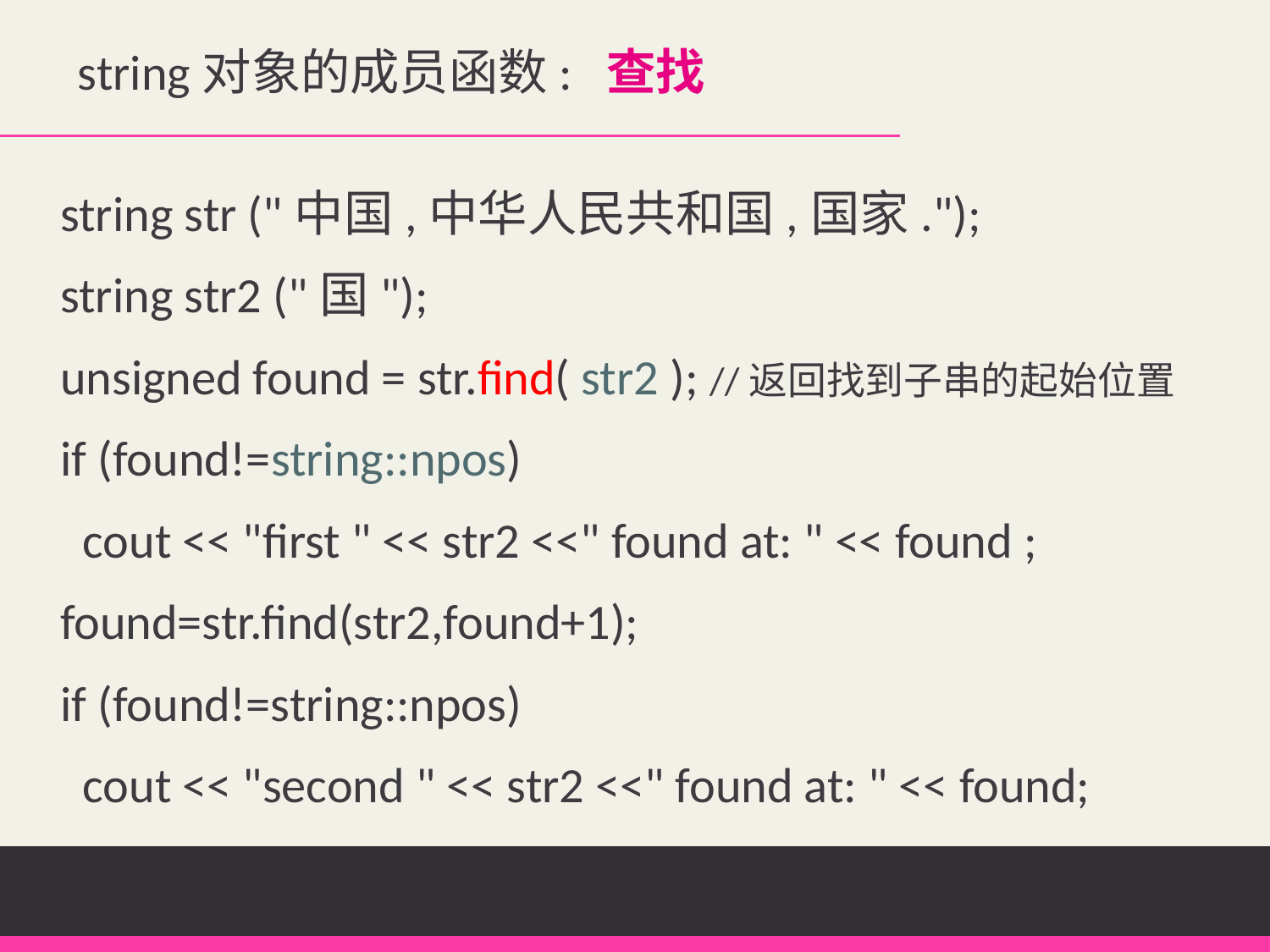

string对象的成员函数:  查找
  string str ("中国,中华人民共和国,国家.");
  string str2 ("国");
  unsigned found = str.find( str2 ); //返回找到子串的起始位置
  if (found!=string::npos)
    cout << "first " << str2 <<" found at: " << found ;
  found=str.find(str2,found+1);
  if (found!=string::npos)
    cout << "second " << str2 <<" found at: " << found;